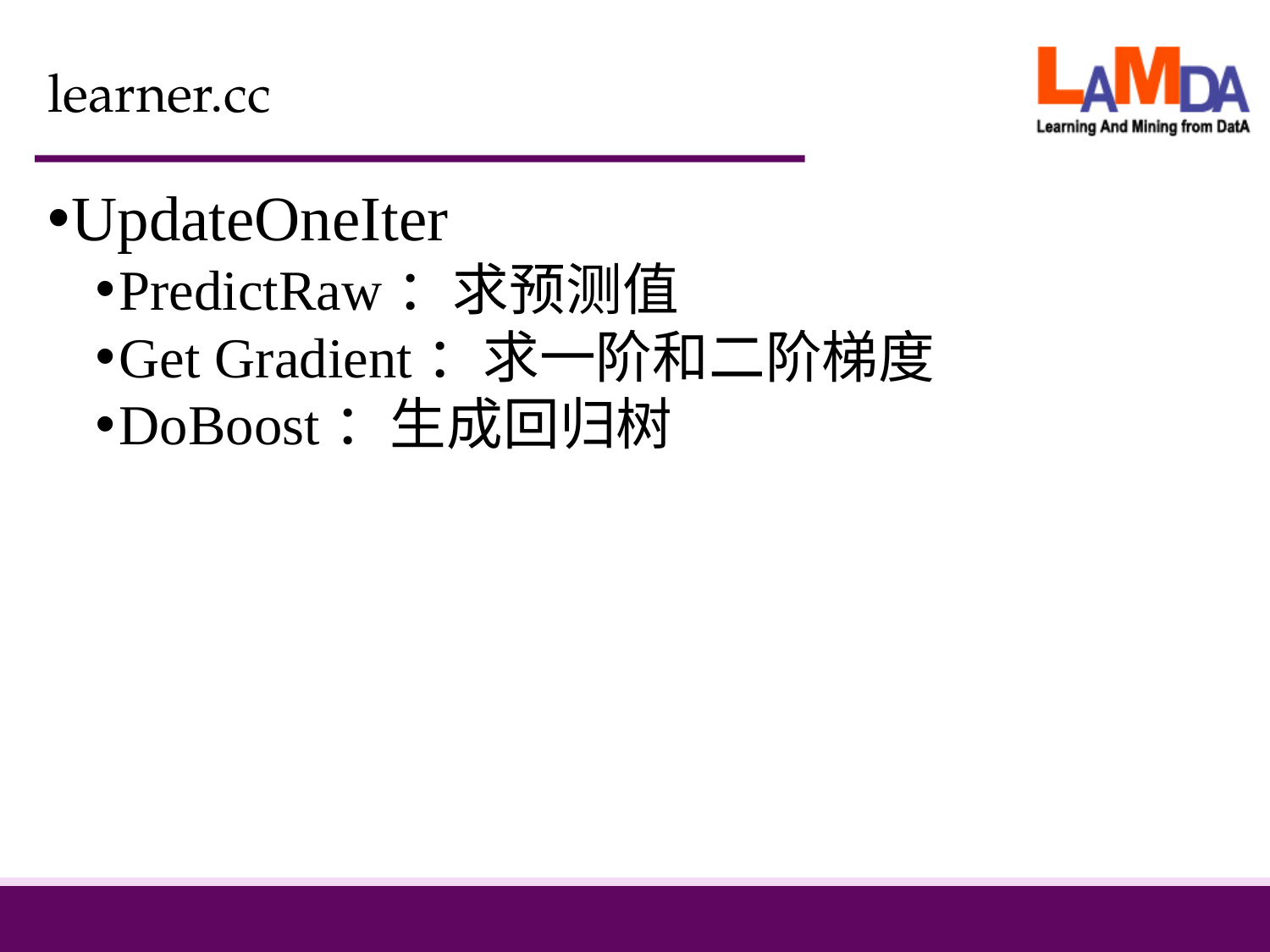

# learner.cc
UpdateOneIter
PredictRaw：求预测值
Get Gradient：求一阶和二阶梯度
DoBoost：生成回归树